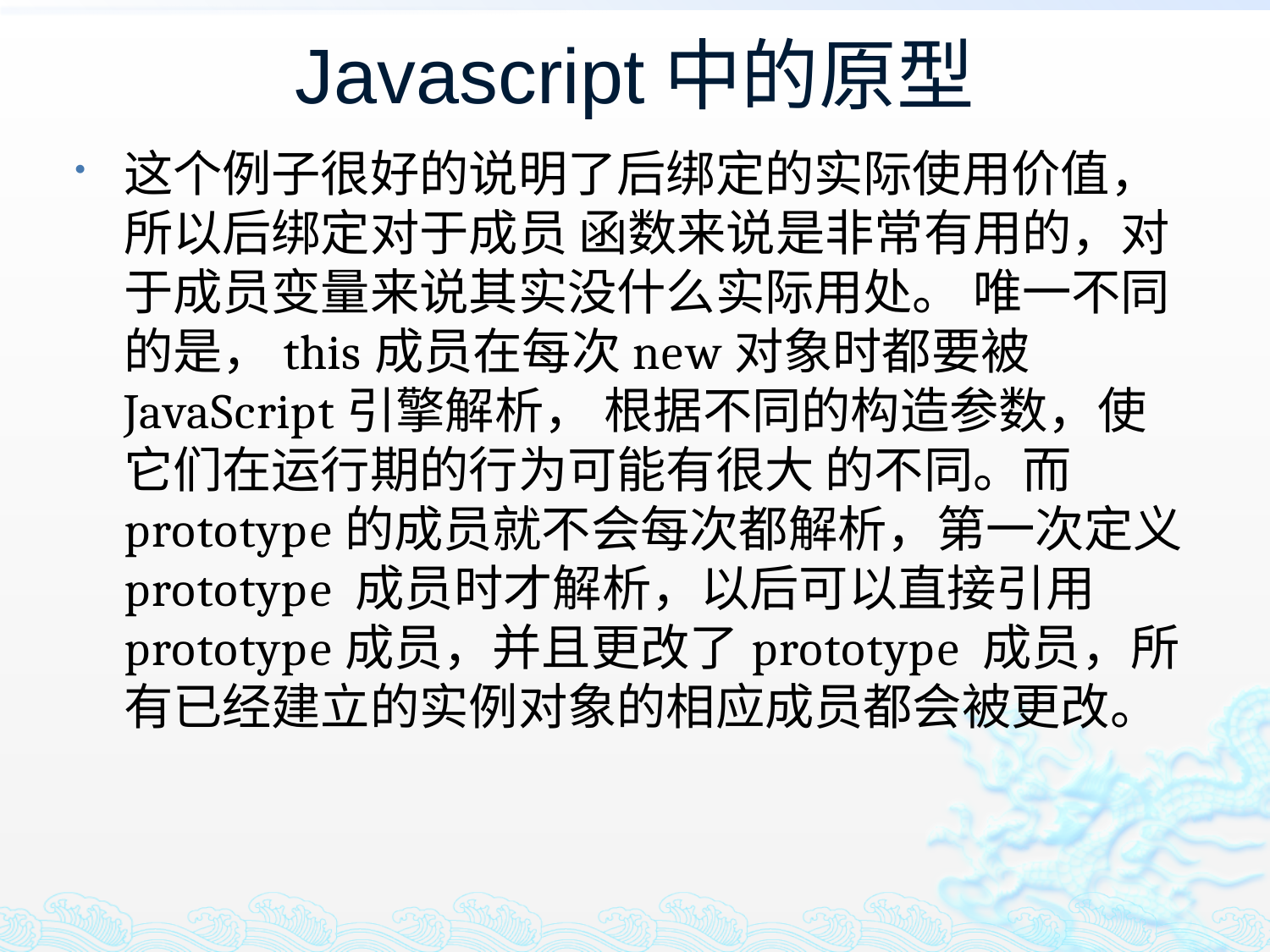

# Javascript中的原型
这个例子很好的说明了后绑定的实际使用价值，所以后绑定对于成员 函数来说是非常有用的，对于成员变量来说其实没什么实际用处。 唯一不同的是，this成员在每次new对象时都要被JavaScript引擎解析， 根据不同的构造参数，使它们在运行期的行为可能有很大 的不同。而prototype的成员就不会每次都解析，第一次定义prototype 成员时才解析，以后可以直接引用prototype成员，并且更改了prototype 成员，所有已经建立的实例对象的相应成员都会被更改。